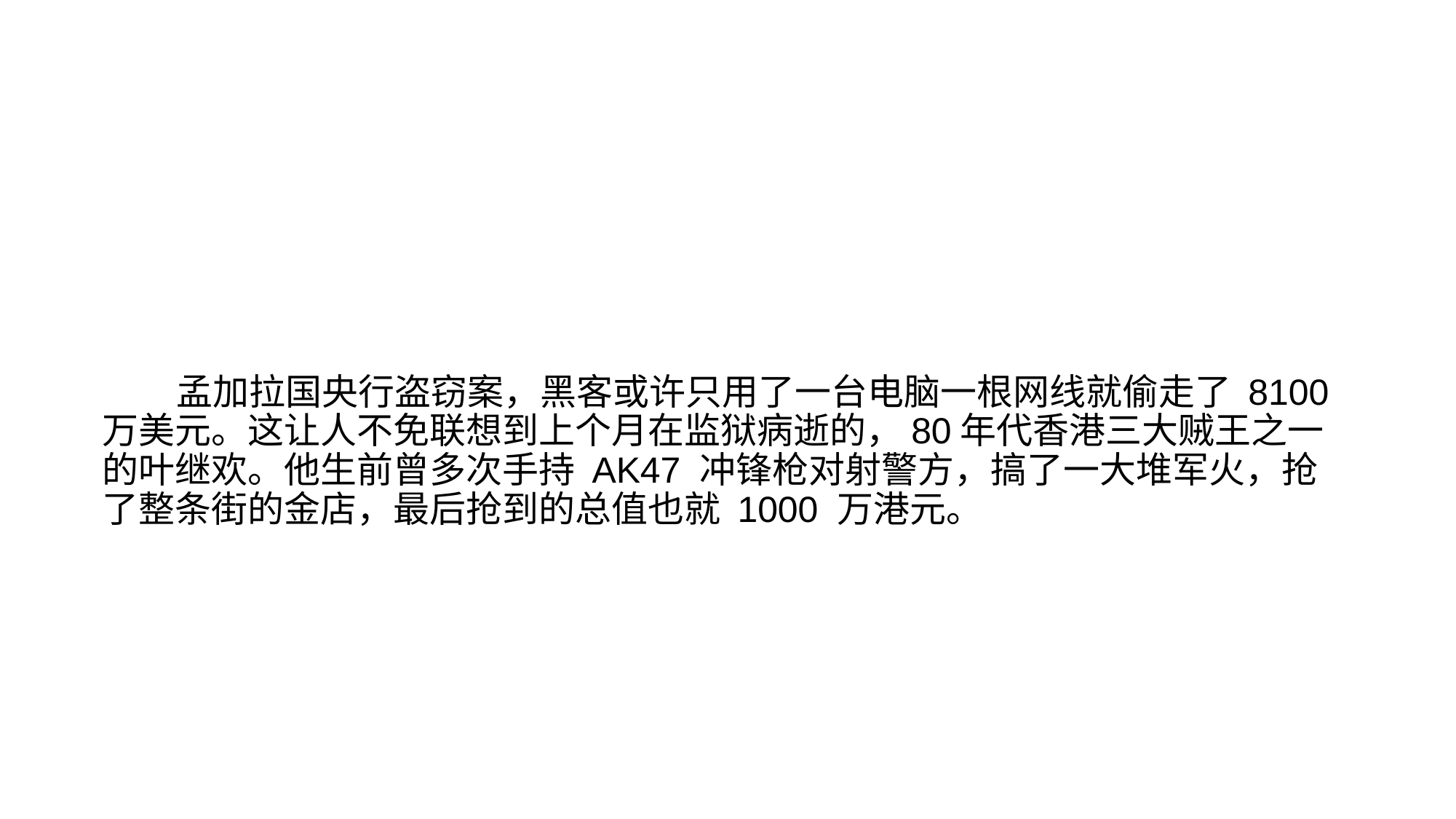

#
        孟加拉国央行盗窃案，黑客或许只用了一台电脑一根网线就偷走了 8100 万美元。这让人不免联想到上个月在监狱病逝的，80年代香港三大贼王之一的叶继欢。他生前曾多次手持 AK47 冲锋枪对射警方，搞了一大堆军火，抢了整条街的金店，最后抢到的总值也就 1000 万港元。